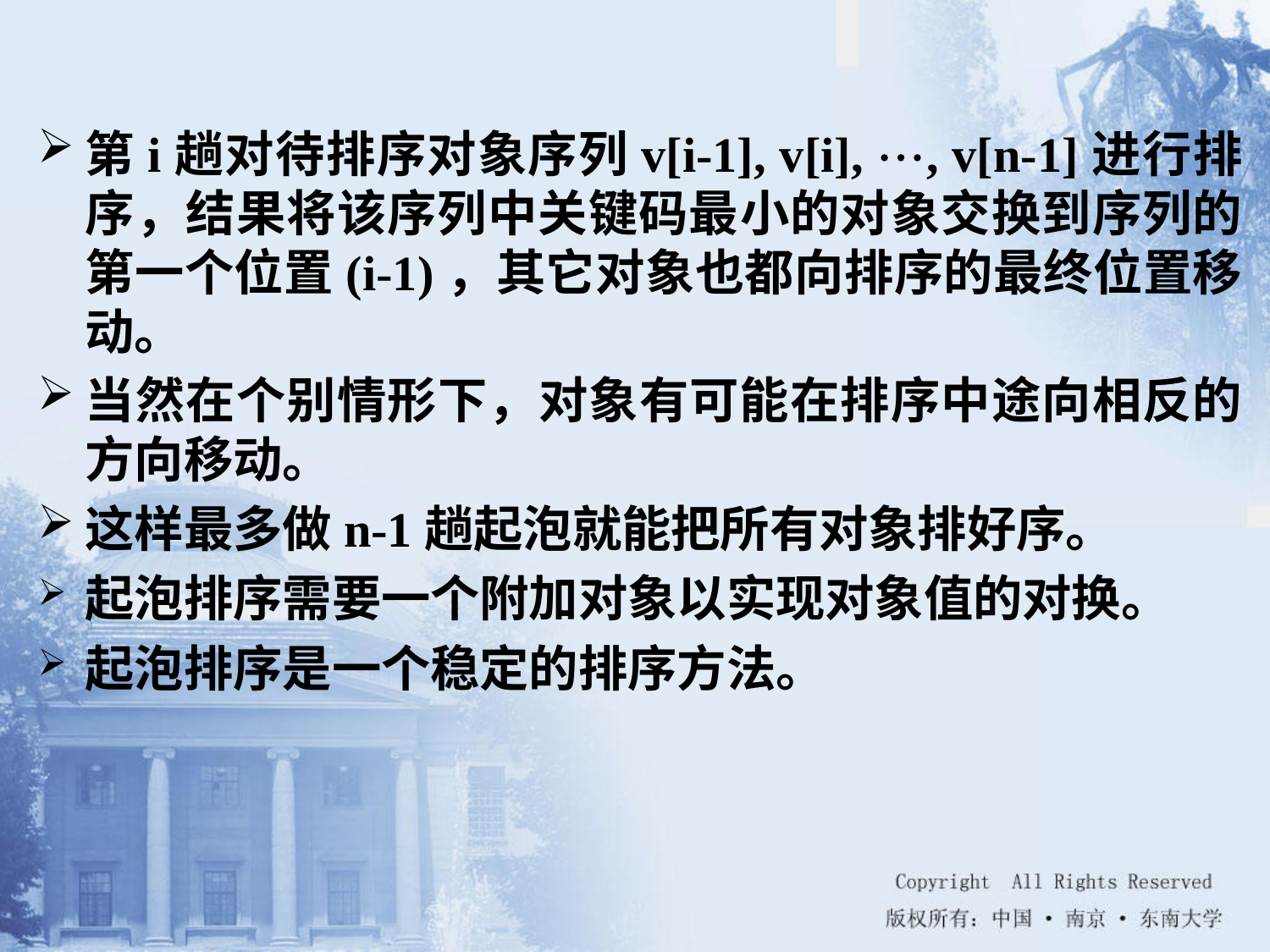

第i趟对待排序对象序列v[i-1], v[i], …, v[n-1]进行排序，结果将该序列中关键码最小的对象交换到序列的第一个位置(i-1)，其它对象也都向排序的最终位置移动。
当然在个别情形下，对象有可能在排序中途向相反的方向移动。
这样最多做n-1趟起泡就能把所有对象排好序。
起泡排序需要一个附加对象以实现对象值的对换。
起泡排序是一个稳定的排序方法。